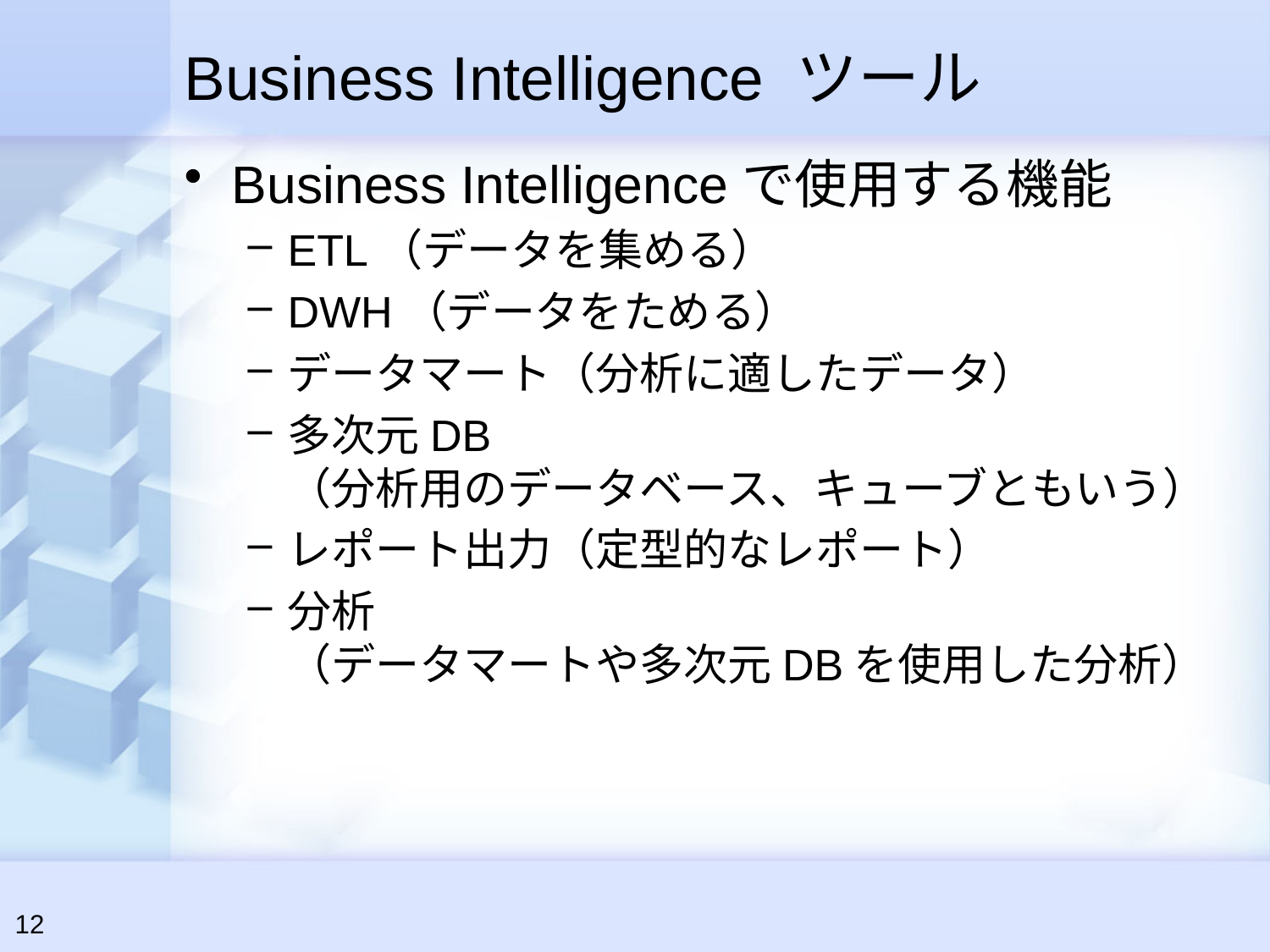

# Business Intelligence ツール
Business Intelligenceで使用する機能
ETL（データを集める）
DWH（データをためる）
データマート（分析に適したデータ）
多次元DB
（分析用のデータベース、キューブともいう）
レポート出力（定型的なレポート）
分析
（データマートや多次元DBを使用した分析）
12